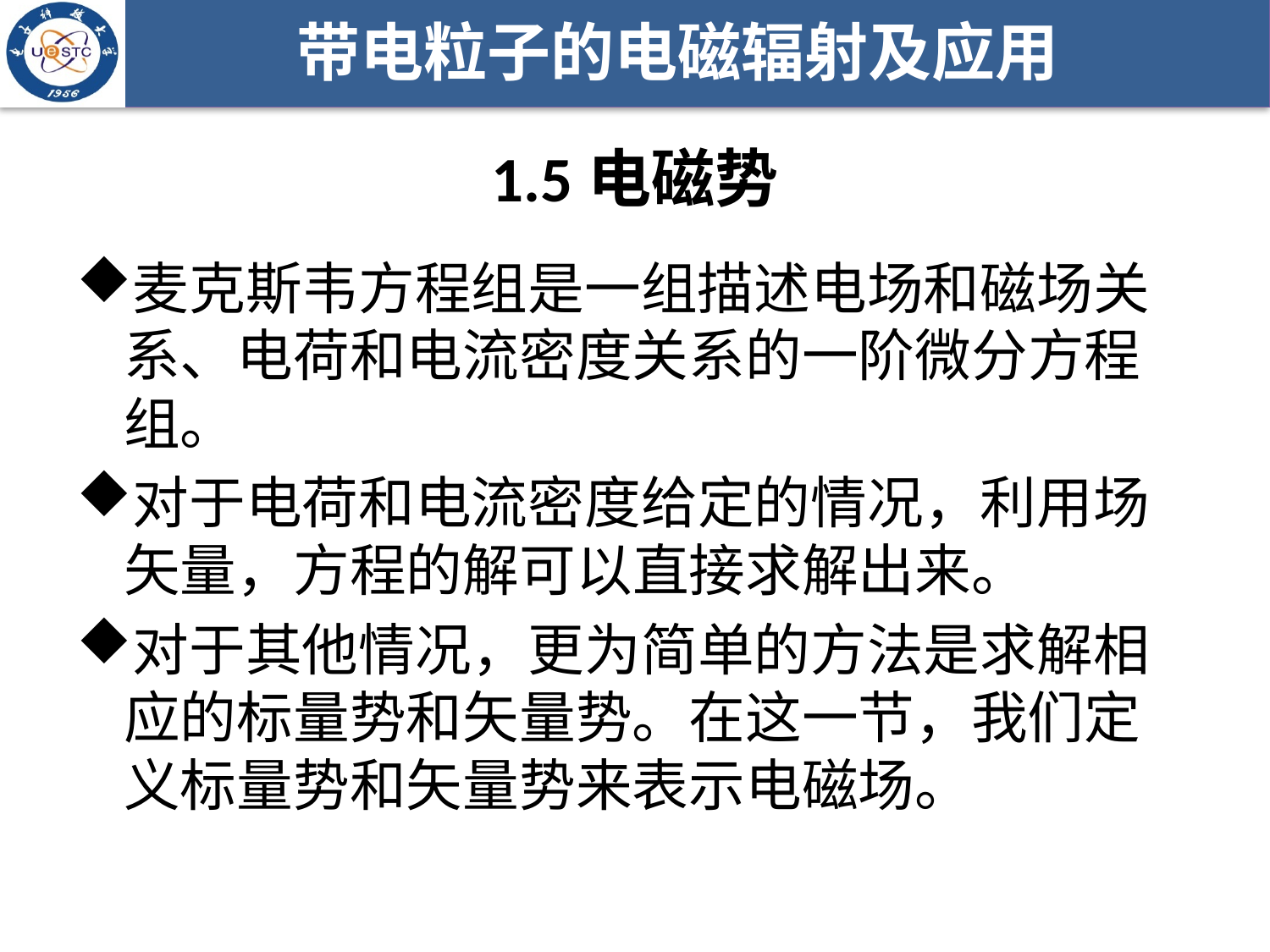

# 1.5电磁势
麦克斯韦方程组是一组描述电场和磁场关系、电荷和电流密度关系的一阶微分方程组。
对于电荷和电流密度给定的情况，利用场矢量，方程的解可以直接求解出来。
对于其他情况，更为简单的方法是求解相应的标量势和矢量势。在这一节，我们定义标量势和矢量势来表示电磁场。